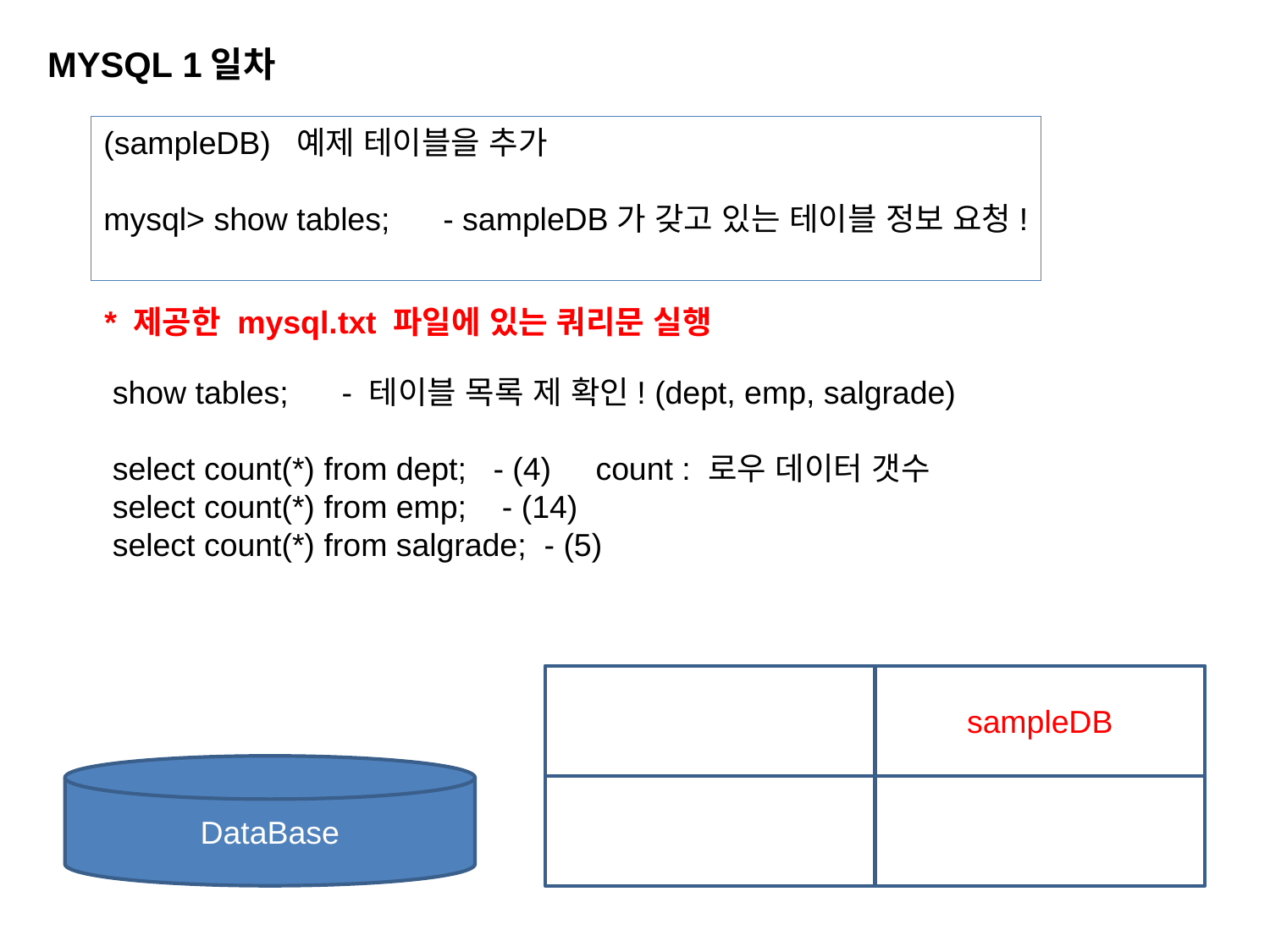

MYSQL 1일차
(sampleDB)  예제 테이블을 추가

mysql> show tables;      - sampleDB가 갖고 있는 테이블 정보 요청!

* 제공한 mysql.txt 파일에 있는 쿼리문 실행
show tables;      - 테이블 목록 제 확인! (dept, emp, salgrade)

select count(*) from dept;   - (4)     count : 로우 데이터 갯수
select count(*) from emp;    - (14)
select count(*) from salgrade;  - (5)

sampleDB
DataBase